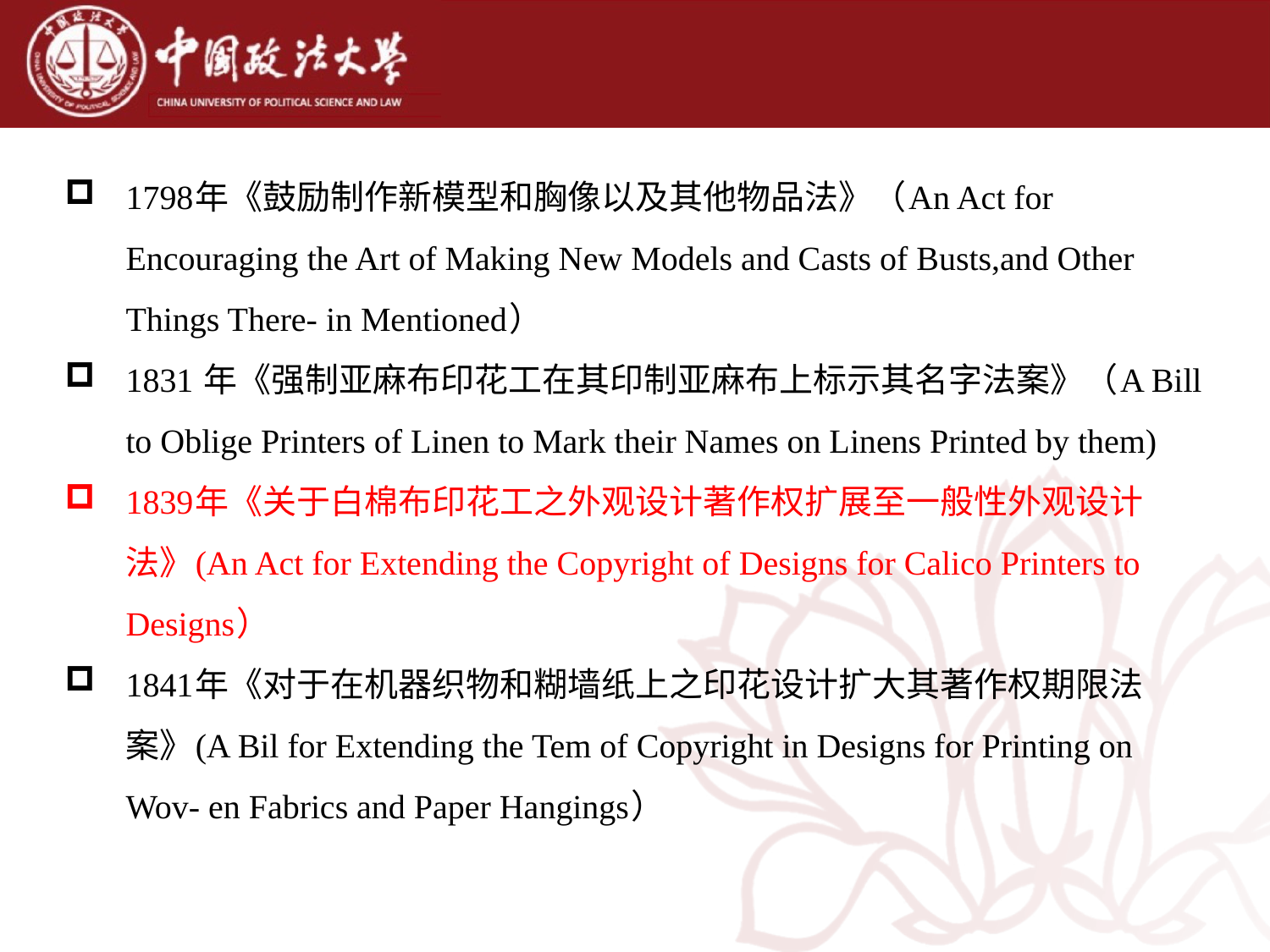

1798年《鼓励制作新模型和胸像以及其他物品法》（An Act for Encouraging the Art of Making New Models and Casts of Busts,and Other Things There- in Mentioned）
1831 年《强制亚麻布印花工在其印制亚麻布上标示其名字法案》（A Bill to Oblige Printers of Linen to Mark their Names on Linens Printed by them)
1839年《关于白棉布印花工之外观设计著作权扩展至一般性外观设计法》(An Act for Extending the Copyright of Designs for Calico Printers to Designs）
1841年《对于在机器织物和糊墙纸上之印花设计扩大其著作权期限法案》(A Bil for Extending the Tem of Copyright in Designs for Printing on Wov- en Fabrics and Paper Hangings）